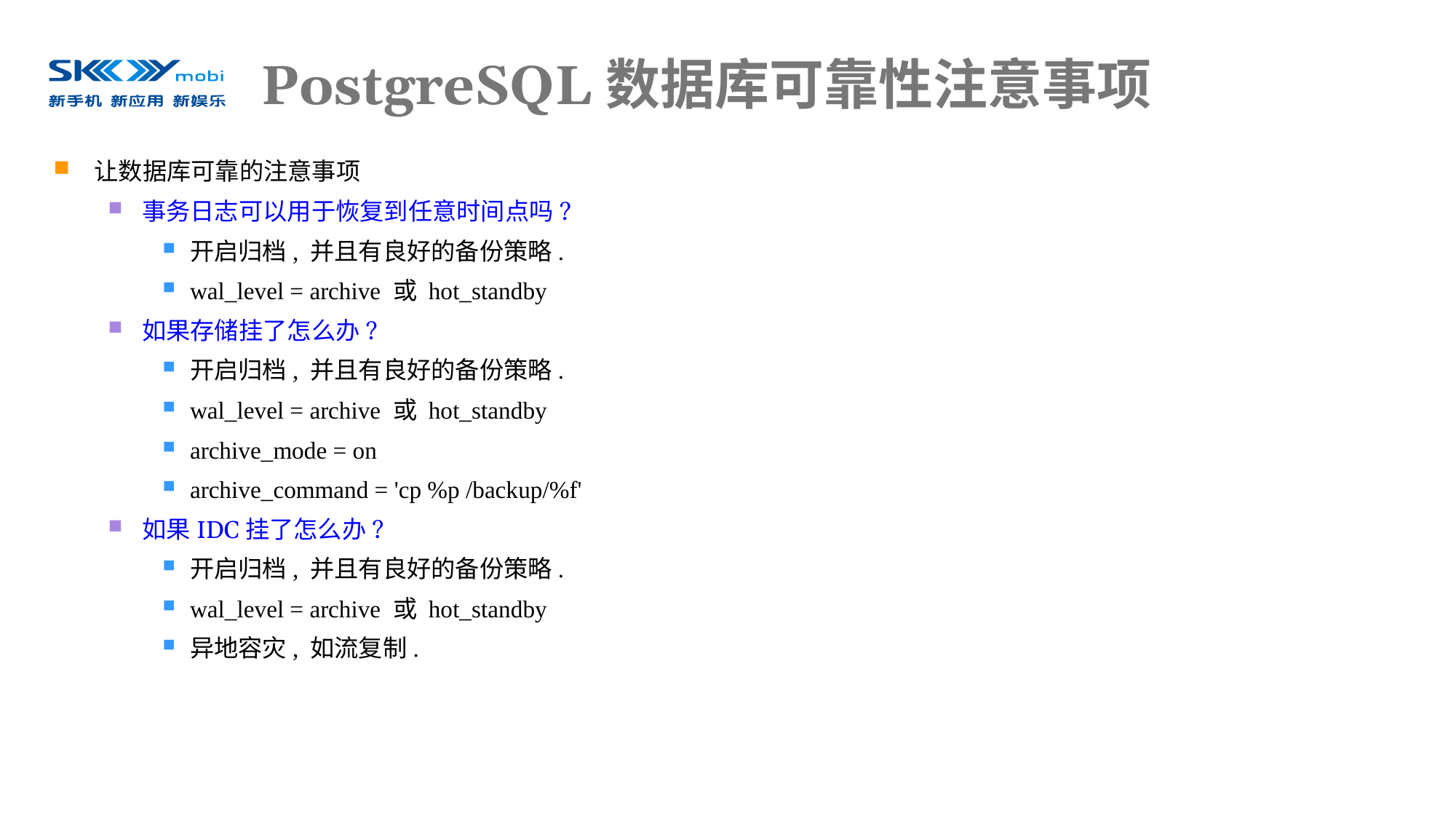

# PostgreSQL数据库可靠性注意事项
让数据库可靠的注意事项
事务日志可以用于恢复到任意时间点吗?
开启归档, 并且有良好的备份策略.
wal_level = archive 或 hot_standby
如果存储挂了怎么办?
开启归档, 并且有良好的备份策略.
wal_level = archive 或 hot_standby
archive_mode = on
archive_command = 'cp %p /backup/%f'
如果IDC挂了怎么办?
开启归档, 并且有良好的备份策略.
wal_level = archive 或 hot_standby
异地容灾, 如流复制.